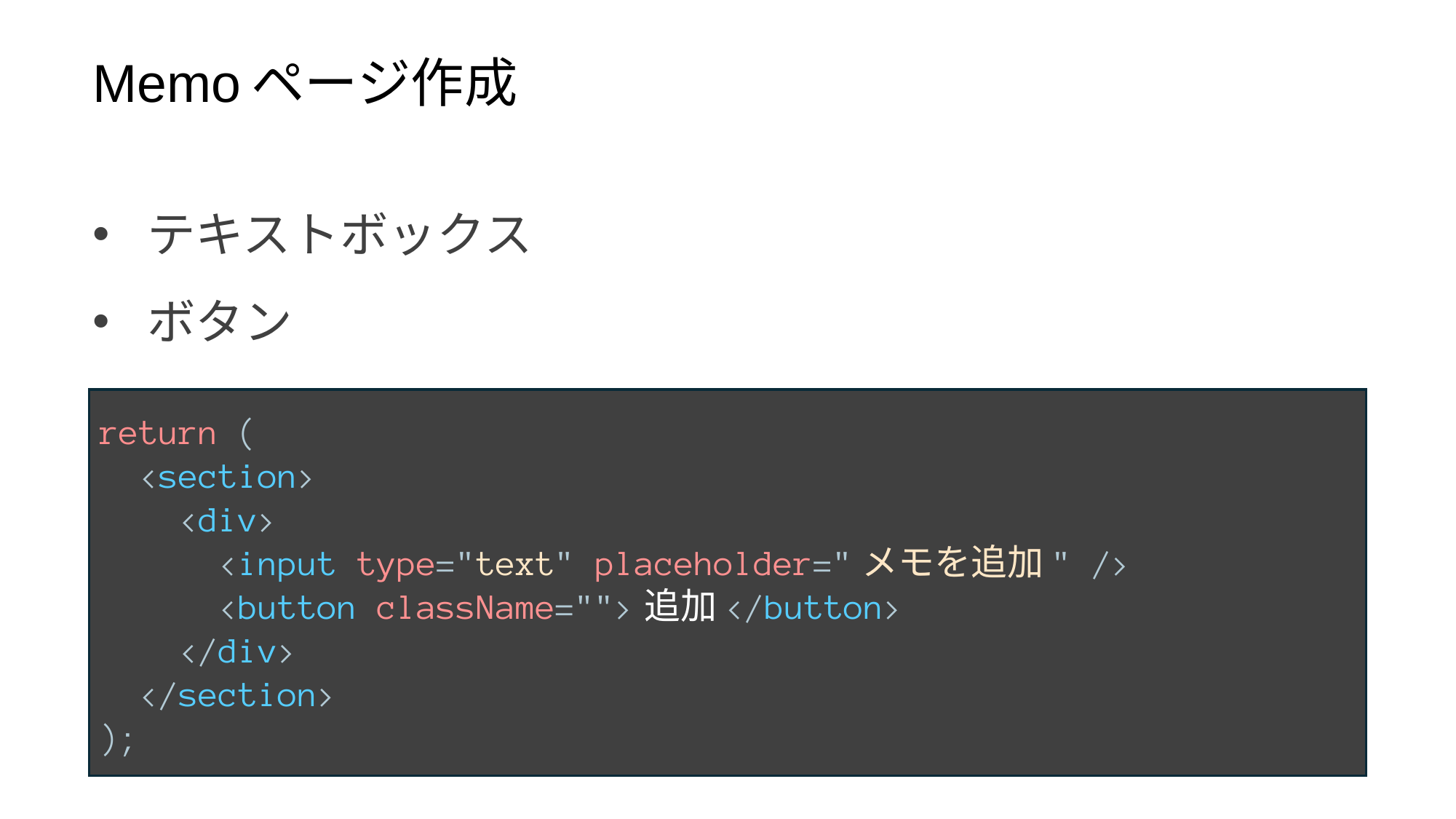

Memoページ作成
テキストボックス
ボタン
return (
  <section>
    <div>
      <input type="text" placeholder="メモを追加" />
      <button className="">追加</button>
    </div>
  </section>
);